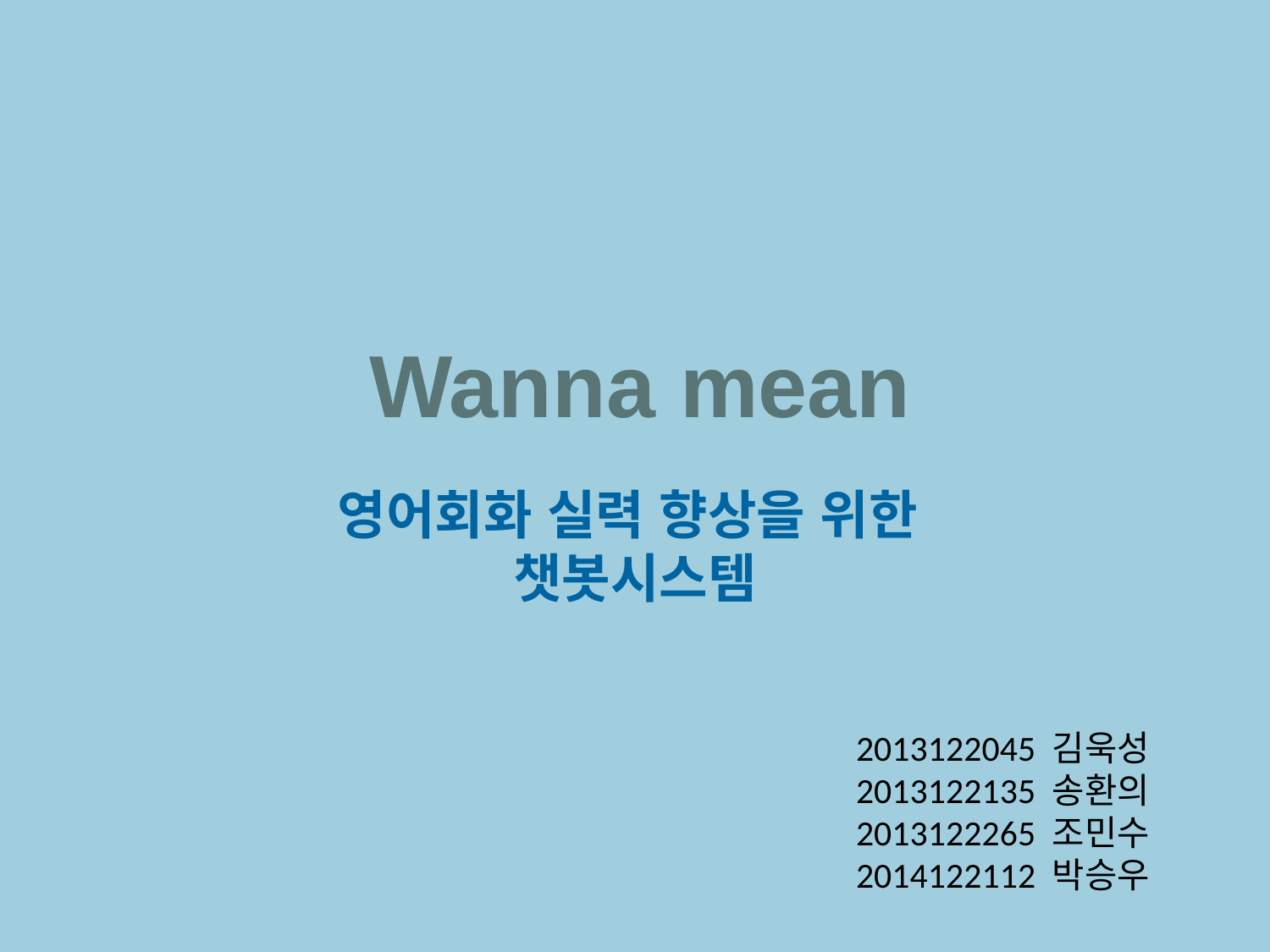

Wanna mean
영어회화 실력 향상을 위한
챗봇시스템

2013122045 김욱성
2013122135 송환의
2013122265 조민수
2014122112 박승우